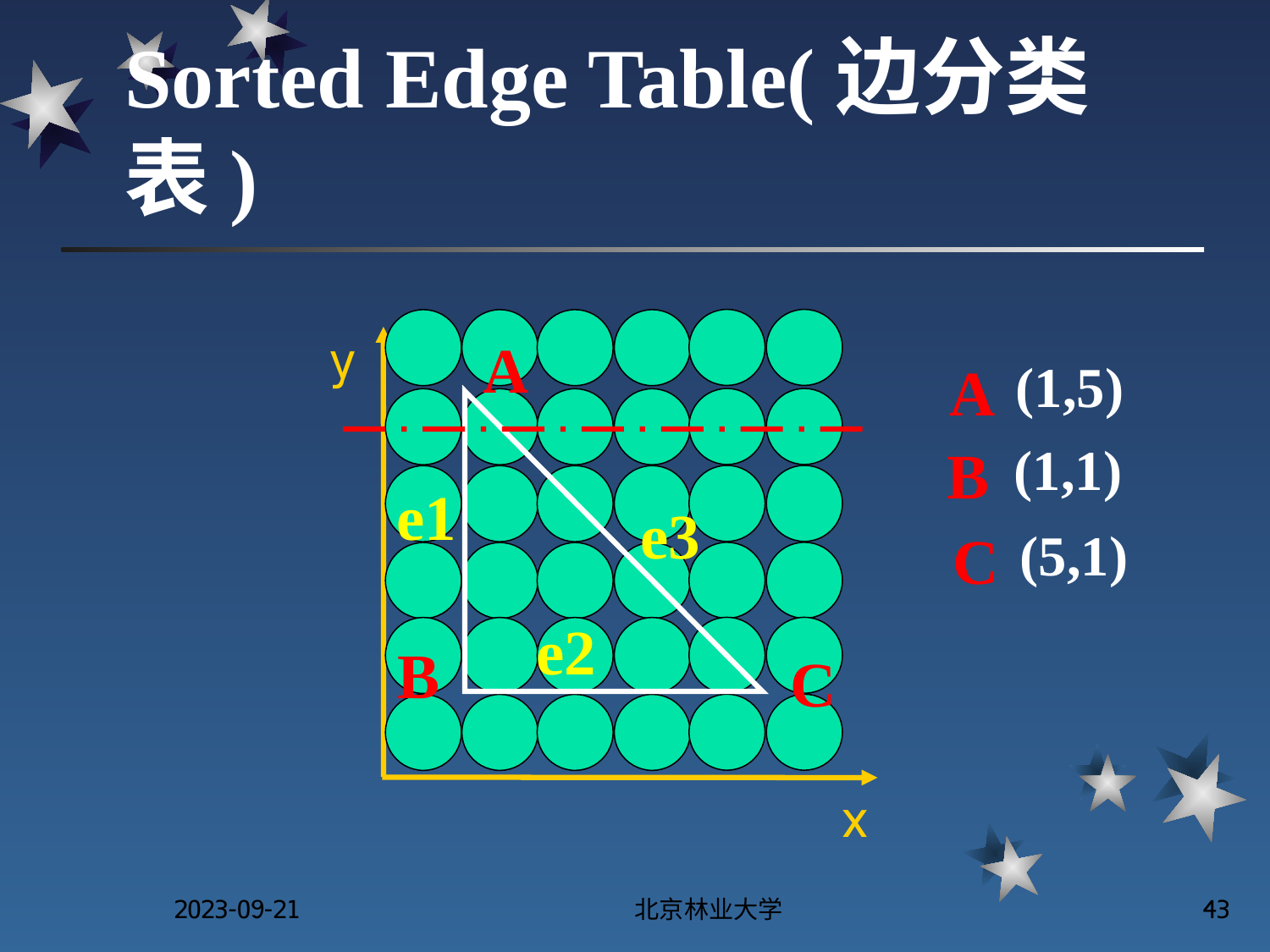

Sorted Edge Table(边分类表)

y

x
A
(1,5)
A

(1,1)

B

e1
e3
(5,1)
C

e2

B
C

2023-09-21
北京林业大学
43